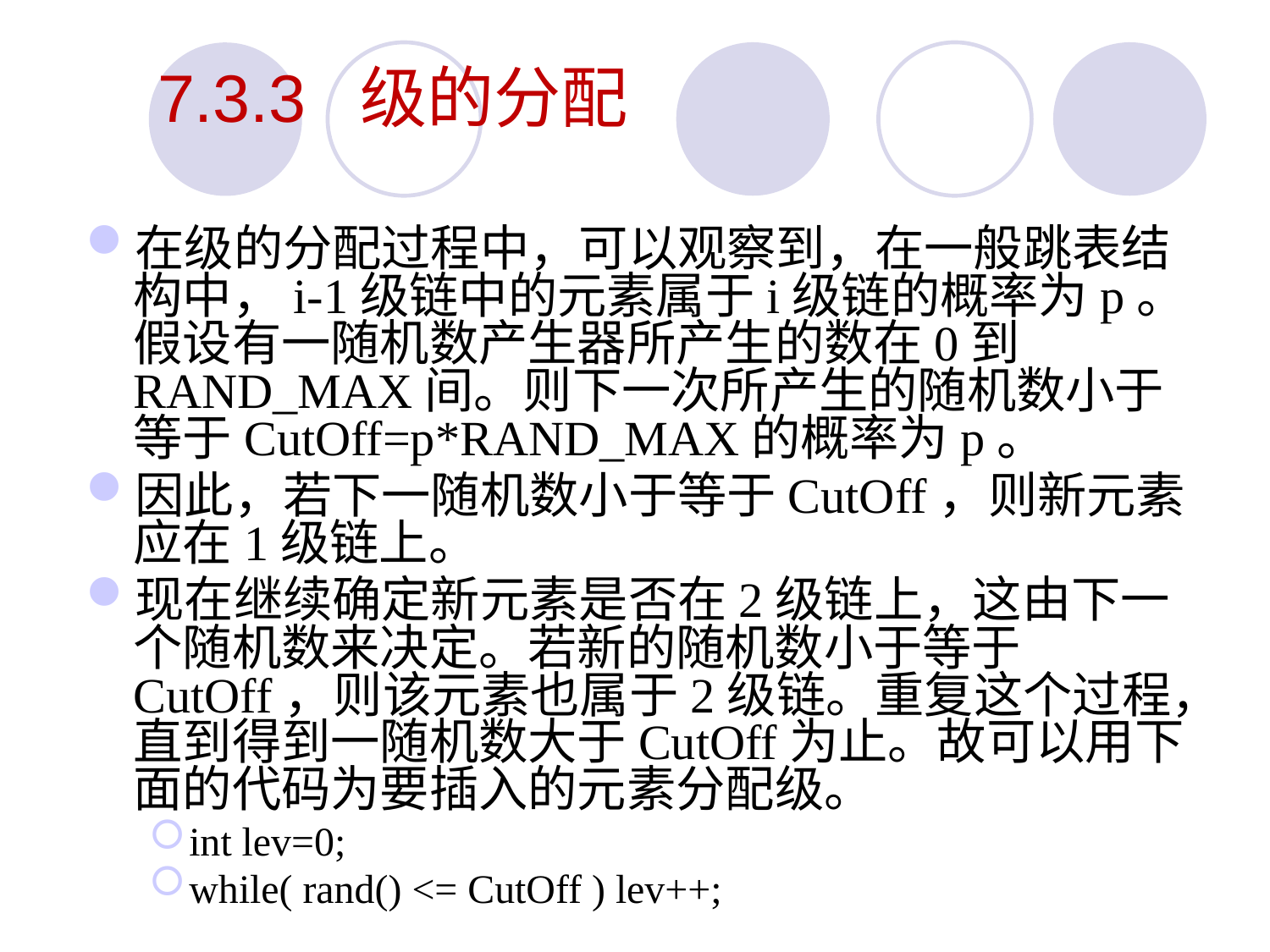

7.3.3  级的分配
29

在级的分配过程中，可以观察到，在一般跳表结构中，i-1级链中的元素属于i级链的概率为p。假设有一随机数产生器所产生的数在0到RAND_MAX间。则下一次所产生的随机数小于等于CutOff=p*RAND_MAX的概率为p。
因此，若下一随机数小于等于CutOff，则新元素应在1级链上。
现在继续确定新元素是否在2级链上，这由下一个随机数来决定。若新的随机数小于等于CutOff，则该元素也属于2级链。重复这个过程，直到得到一随机数大于CutOff为止。故可以用下面的代码为要插入的元素分配级。
int lev=0;
while( rand() <= CutOff ) lev++;